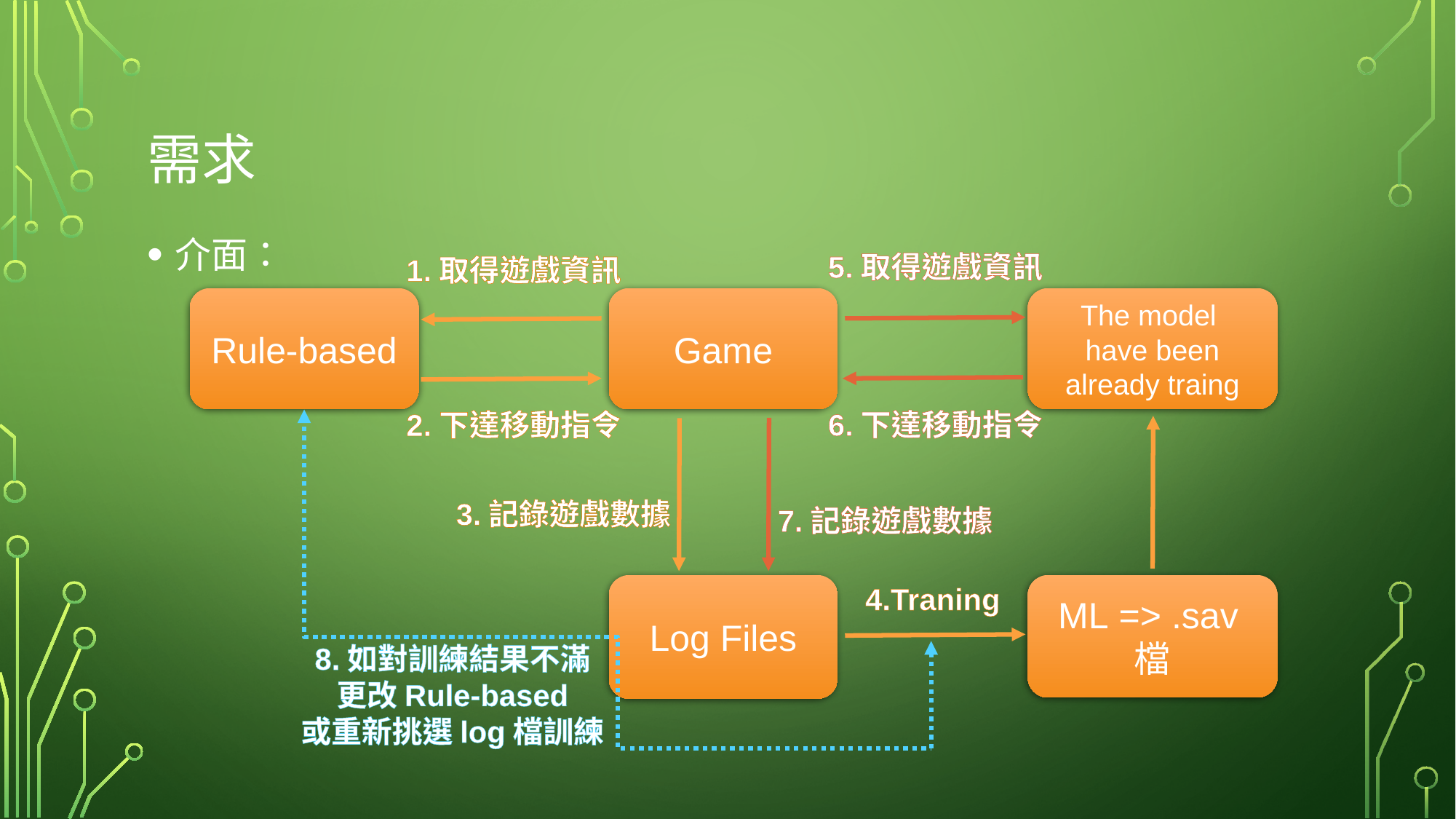

# 需求
介面：
5.取得遊戲資訊
1.取得遊戲資訊
Rule-based
Game
The model
have been already traing
6.下達移動指令
2.下達移動指令
3.記錄遊戲數據
7.記錄遊戲數據
4.Traning
Log Files
ML => .sav檔
8.如對訓練結果不滿
更改Rule-based
或重新挑選log檔訓練